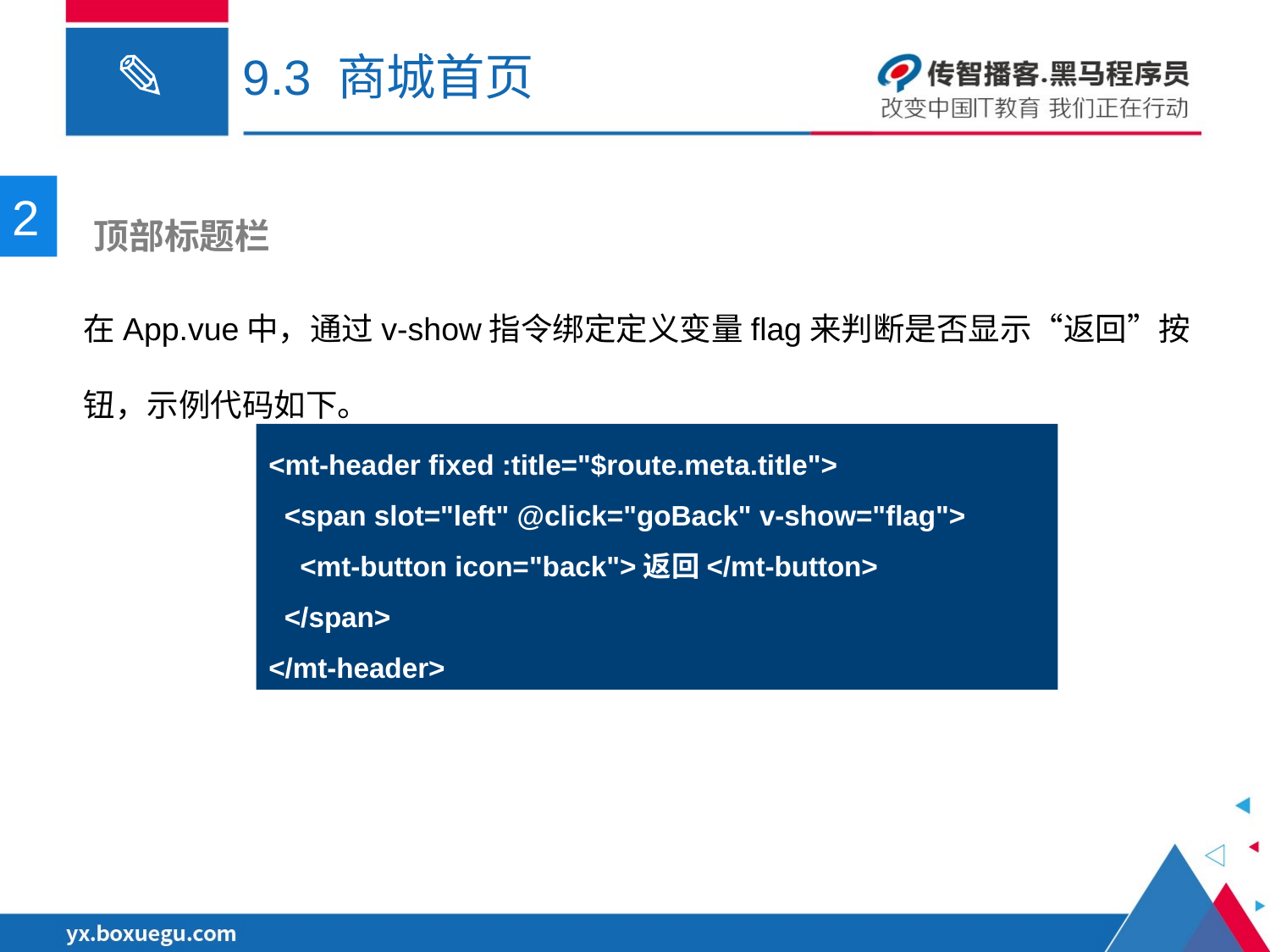

# 9.3 商城首页

2
  顶部标题栏
在App.vue中，通过v-show指令绑定定义变量flag来判断是否显示“返回”按钮，示例代码如下。
<mt-header fixed :title="$route.meta.title">
  <span slot="left" @click="goBack" v-show="flag">
    <mt-button icon="back">返回</mt-button>
  </span>
</mt-header>